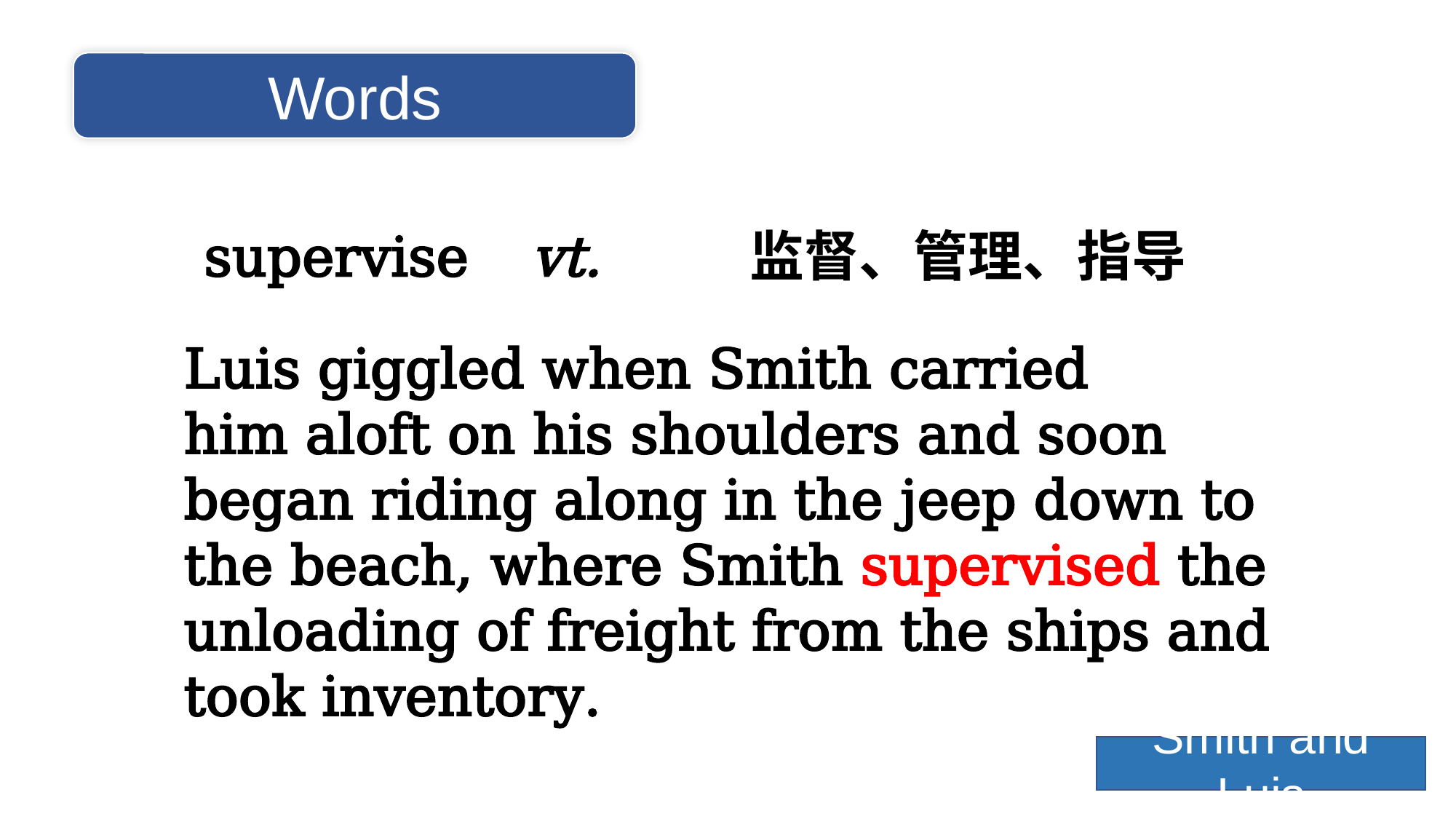

Words
supervise	vt.		监督、管理、指导
Luis giggled when Smith carried him aloft on his shoulders and soon began riding along in the jeep down to the beach, where Smith supervised the unloading of freight from the ships and took inventory.
Smith and Luis